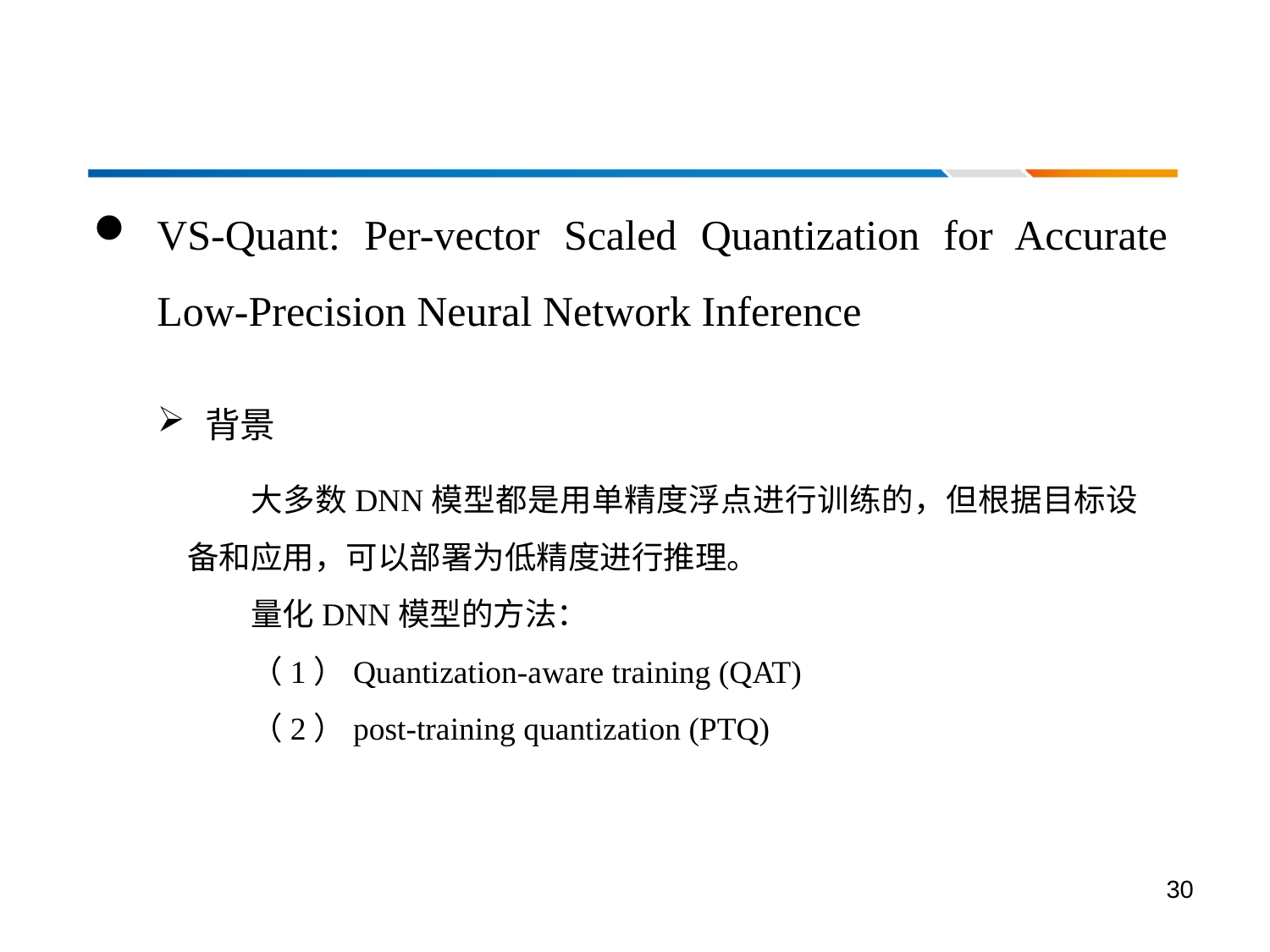

VS-Quant: Per-vector Scaled Quantization for Accurate Low-Precision Neural Network Inference
背景
大多数DNN模型都是用单精度浮点进行训练的，但根据目标设备和应用，可以部署为低精度进行推理。
量化DNN模型的方法：
（1）Quantization-aware training (QAT)
（2）post-training quantization (PTQ)
30